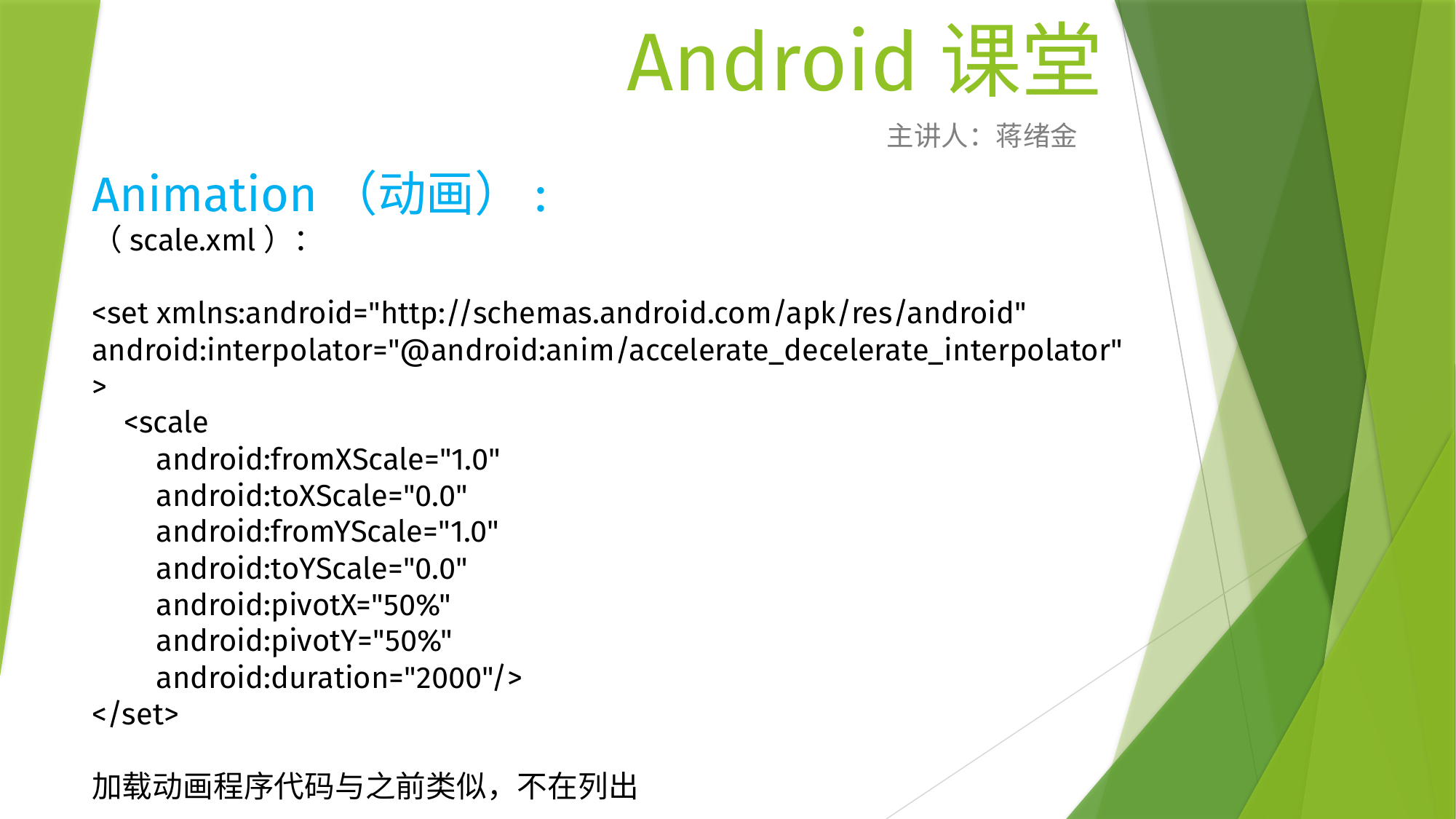

# Android课堂
主讲人：蒋绪金
Animation（动画）:
（scale.xml）：

<set xmlns:android="http://schemas.android.com/apk/res/android" android:interpolator="@android:anim/accelerate_decelerate_interpolator">
    <scale
        android:fromXScale="1.0"
        android:toXScale="0.0"
        android:fromYScale="1.0"
        android:toYScale="0.0"
        android:pivotX="50%"
        android:pivotY="50%"
        android:duration="2000"/>
</set>

加载动画程序代码与之前类似，不在列出